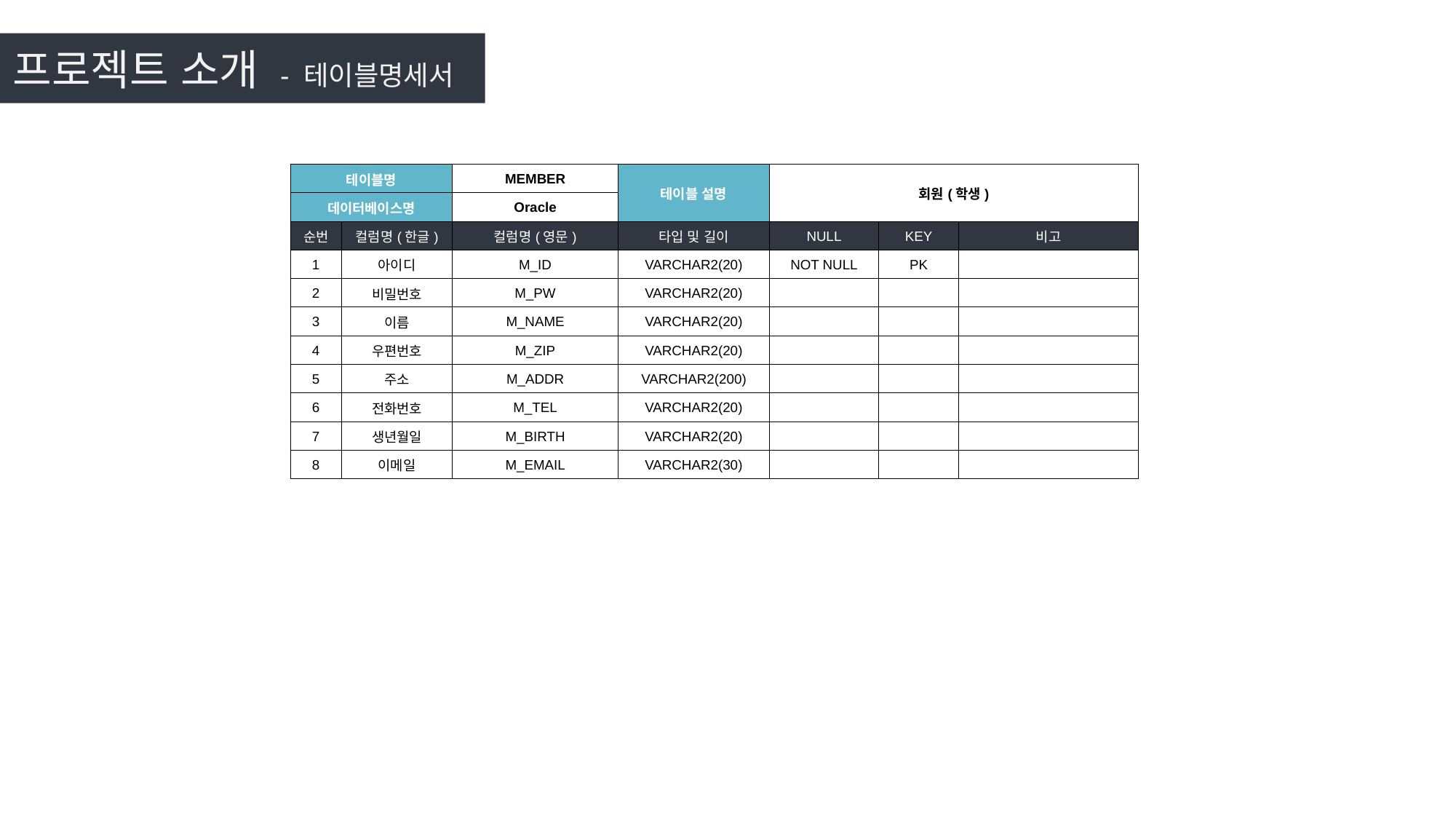

프로젝트 소개 - 테이블명세서
| 테이블명 |  | MEMBER | 테이블 설명 | 회원(학생) |  |  |
| --- | --- | --- | --- | --- | --- | --- |
| 데이터베이스명 |  | Oracle |  |  |  |  |
| 순번 | 컬럼명(한글) | 컬럼명(영문) | 타입 및 길이 | NULL | KEY | 비고 |
| 1 | 아이디 | M\_ID | VARCHAR2(20) | NOT NULL | PK |  |
| 2 | 비밀번호 | M\_PW | VARCHAR2(20) |  |  |  |
| 3 | 이름 | M\_NAME | VARCHAR2(20) |  |  |  |
| 4 | 우편번호 | M\_ZIP | VARCHAR2(20) |  |  |  |
| 5 | 주소 | M\_ADDR | VARCHAR2(200) |  |  |  |
| 6 | 전화번호 | M\_TEL | VARCHAR2(20) |  |  |  |
| 7 | 생년월일 | M\_BIRTH | VARCHAR2(20) |  |  |  |
| 8 | 이메일 | M\_EMAIL | VARCHAR2(30) |  |  |  |